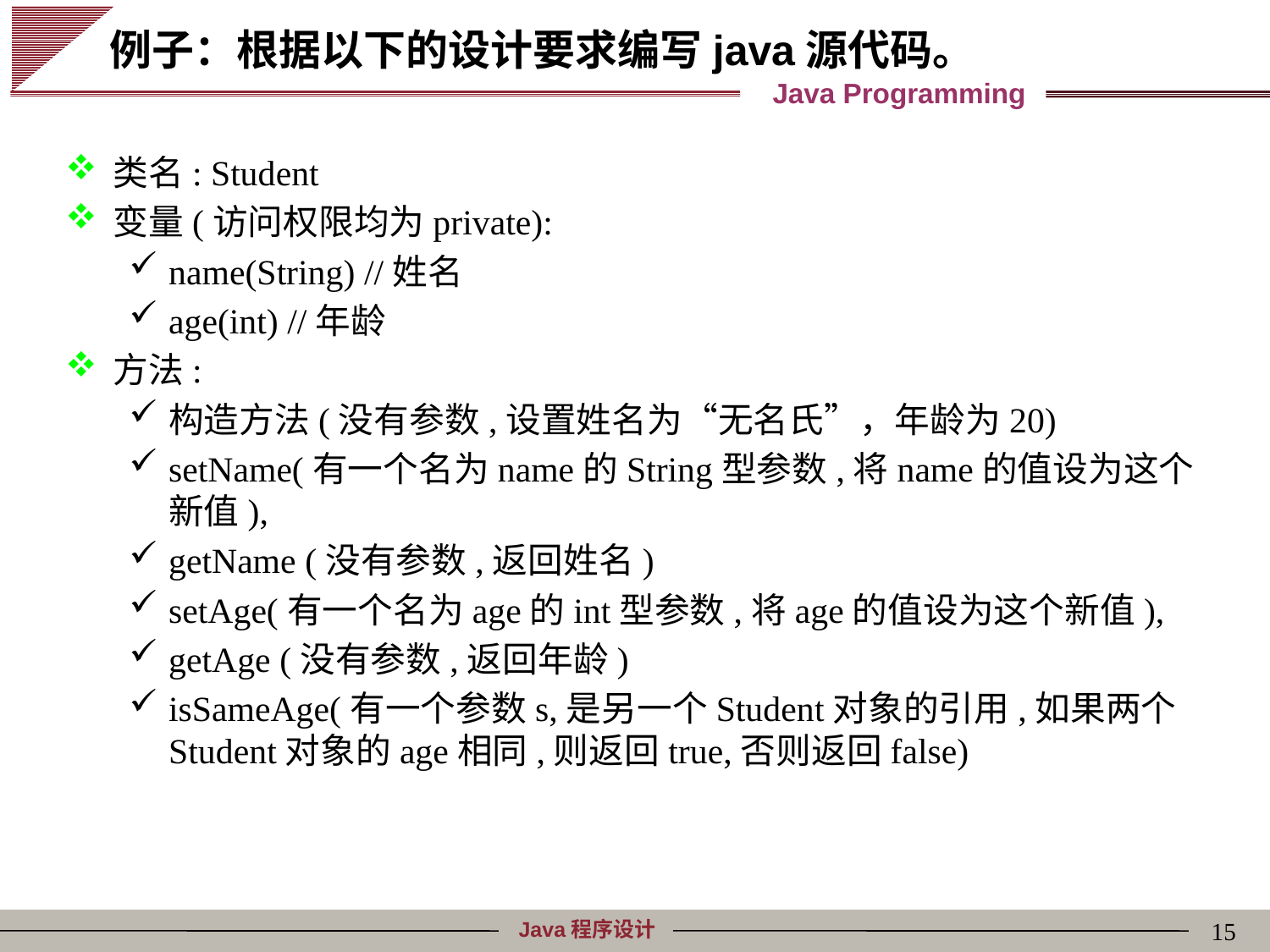

# 例子：根据以下的设计要求编写java源代码。
类名: Student
变量(访问权限均为private):
name(String) //姓名
age(int) //年龄
方法:
构造方法(没有参数,设置姓名为“无名氏”，年龄为20)
setName(有一个名为name的String型参数,将name的值设为这个新值),
getName (没有参数,返回姓名)
setAge(有一个名为age的int型参数,将age的值设为这个新值),
getAge (没有参数,返回年龄)
isSameAge(有一个参数s,是另一个Student对象的引用,如果两个Student对象的age相同,则返回true,否则返回false)